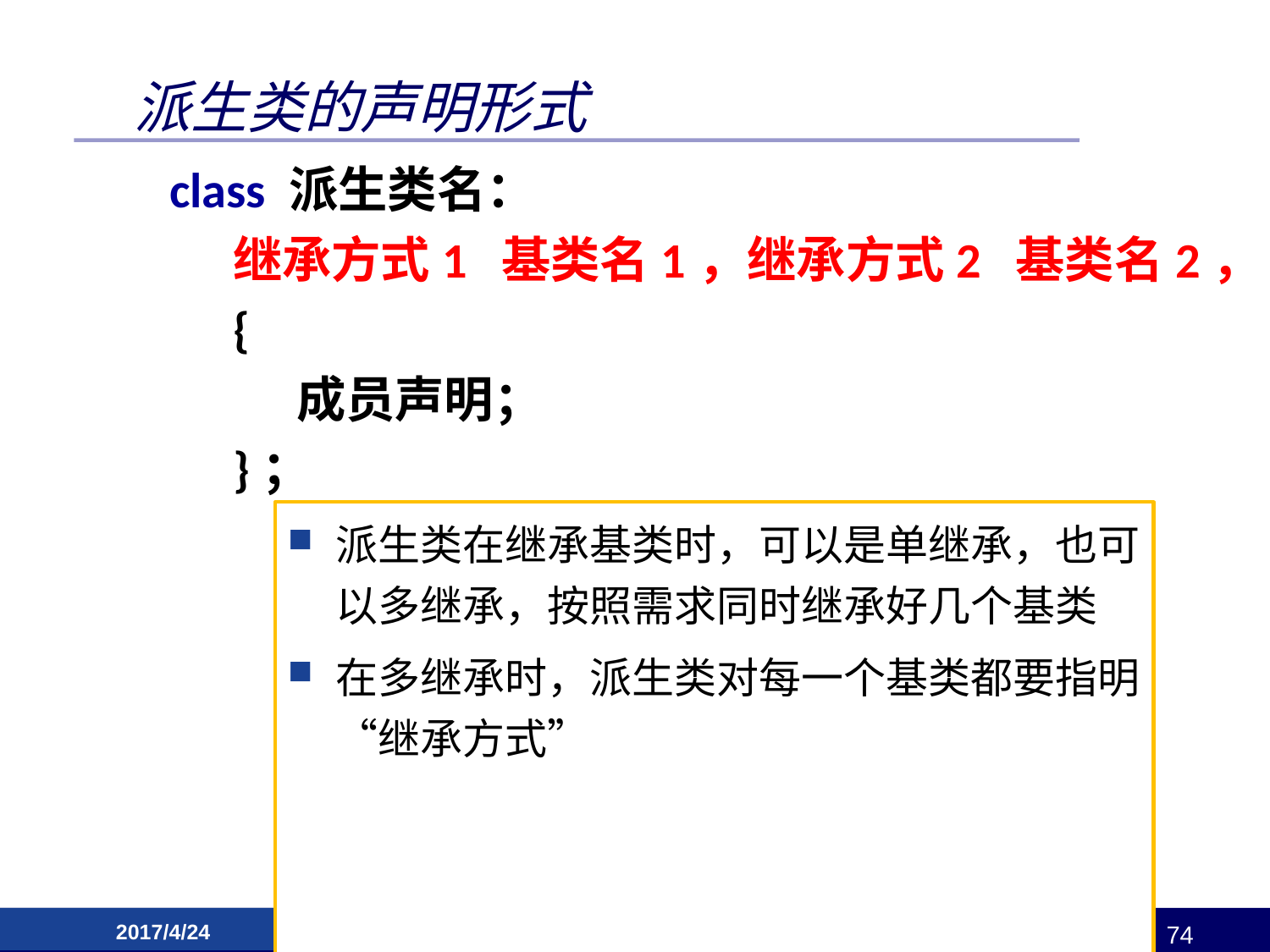

# 派生类的声明形式
class 派生类名：
继承方式1  基类名1，继承方式2  基类名2，...
{
	成员声明；
}；
派生类在继承基类时，可以是单继承，也可以多继承，按照需求同时继承好几个基类
在多继承时，派生类对每一个基类都要指明 “继承方式”
2017/4/24
计算机基础教研室
74